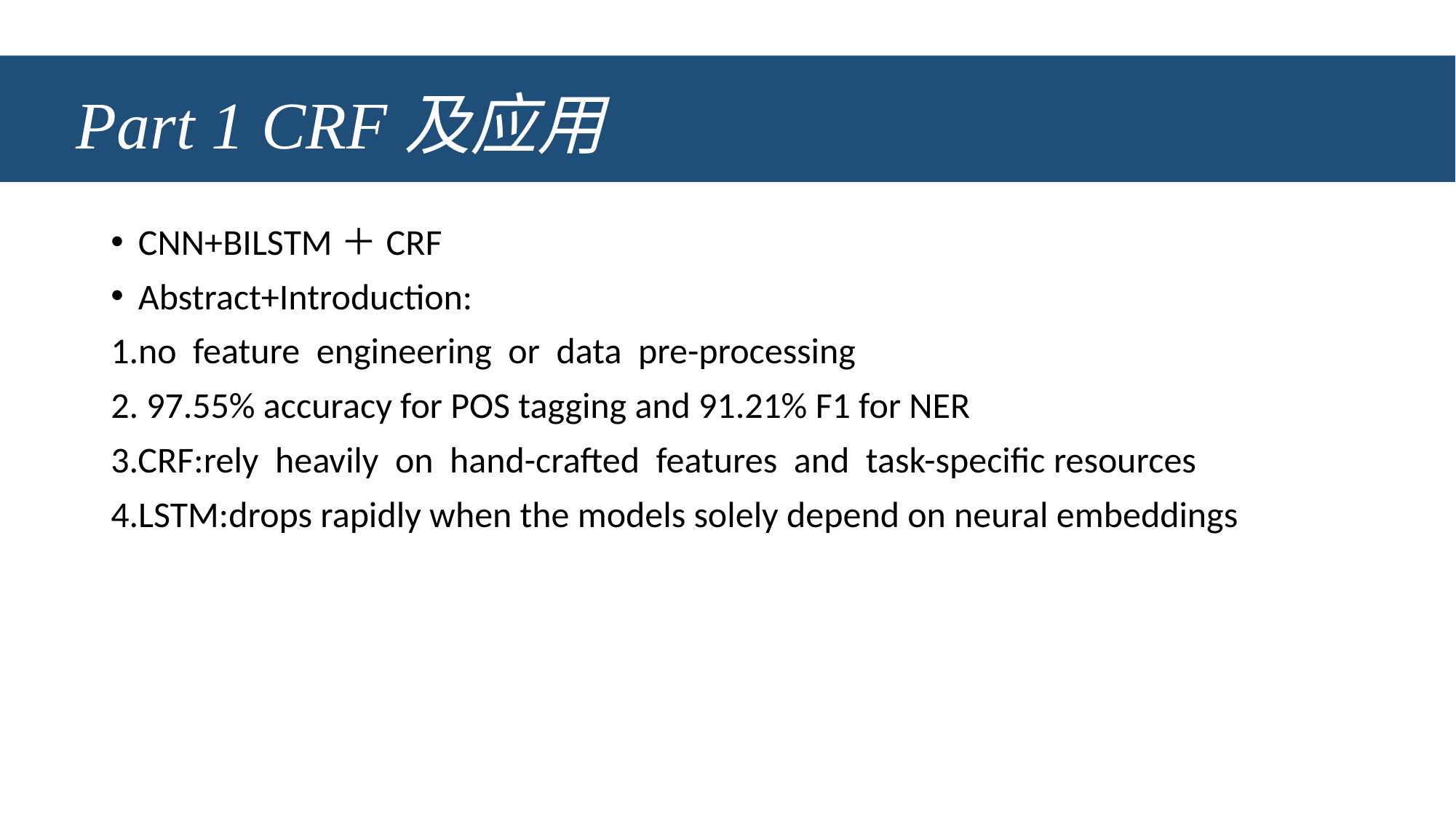

# Part 1 CRF及应用

CNN+BILSTM＋CRF
Abstract+Introduction:
1.no  feature  engineering  or  data  pre-processing
2. 97.55% accuracy for POS tagging and 91.21% F1 for NER
3.CRF:rely  heavily  on  hand-crafted  features  and  task-specific resources
4.LSTM:drops rapidly when the models solely depend on neural embeddings